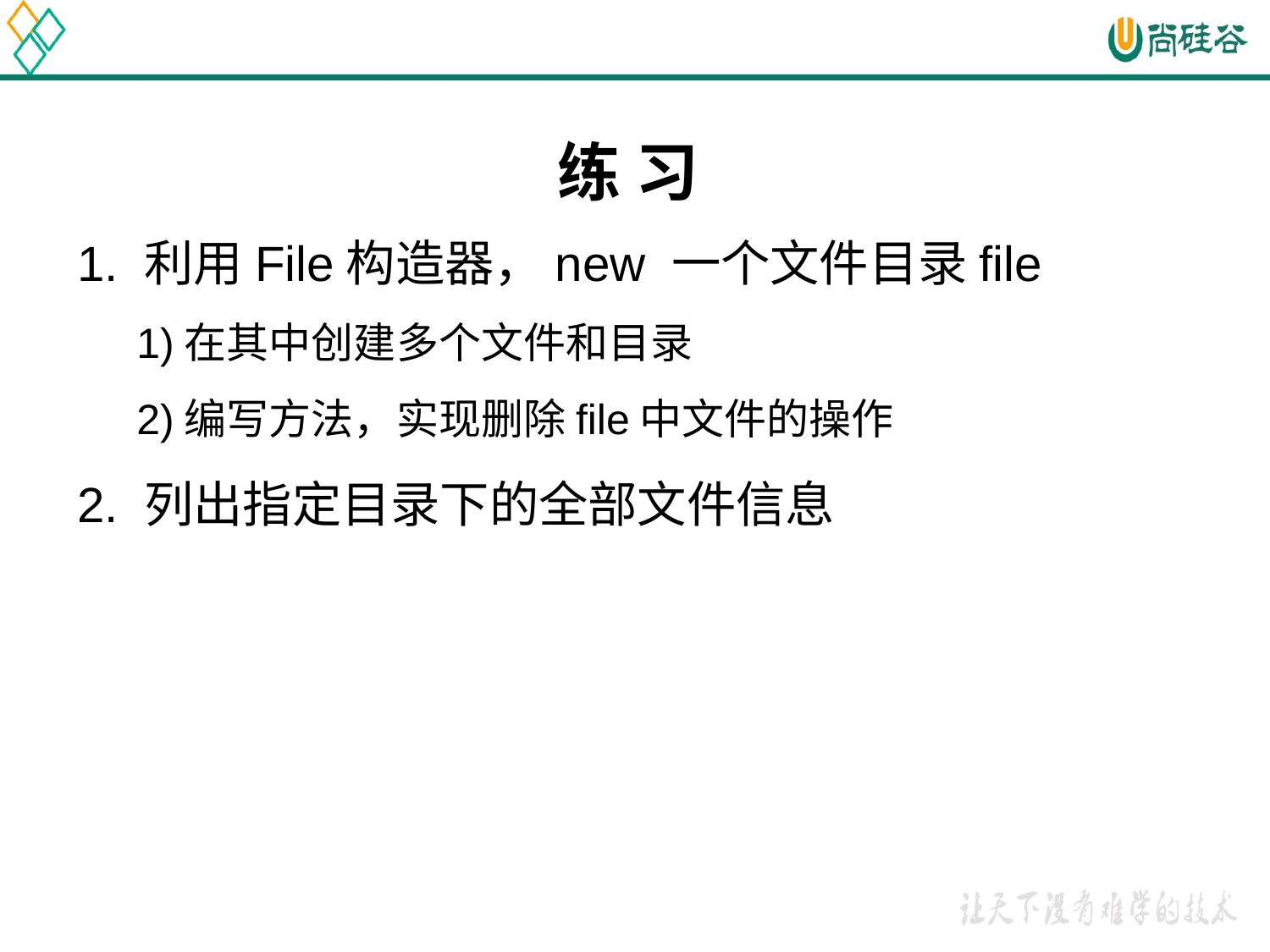

练 习
1. 利用File构造器，new 一个文件目录file
     1)在其中创建多个文件和目录
     2)编写方法，实现删除file中文件的操作
2. 列出指定目录下的全部文件信息